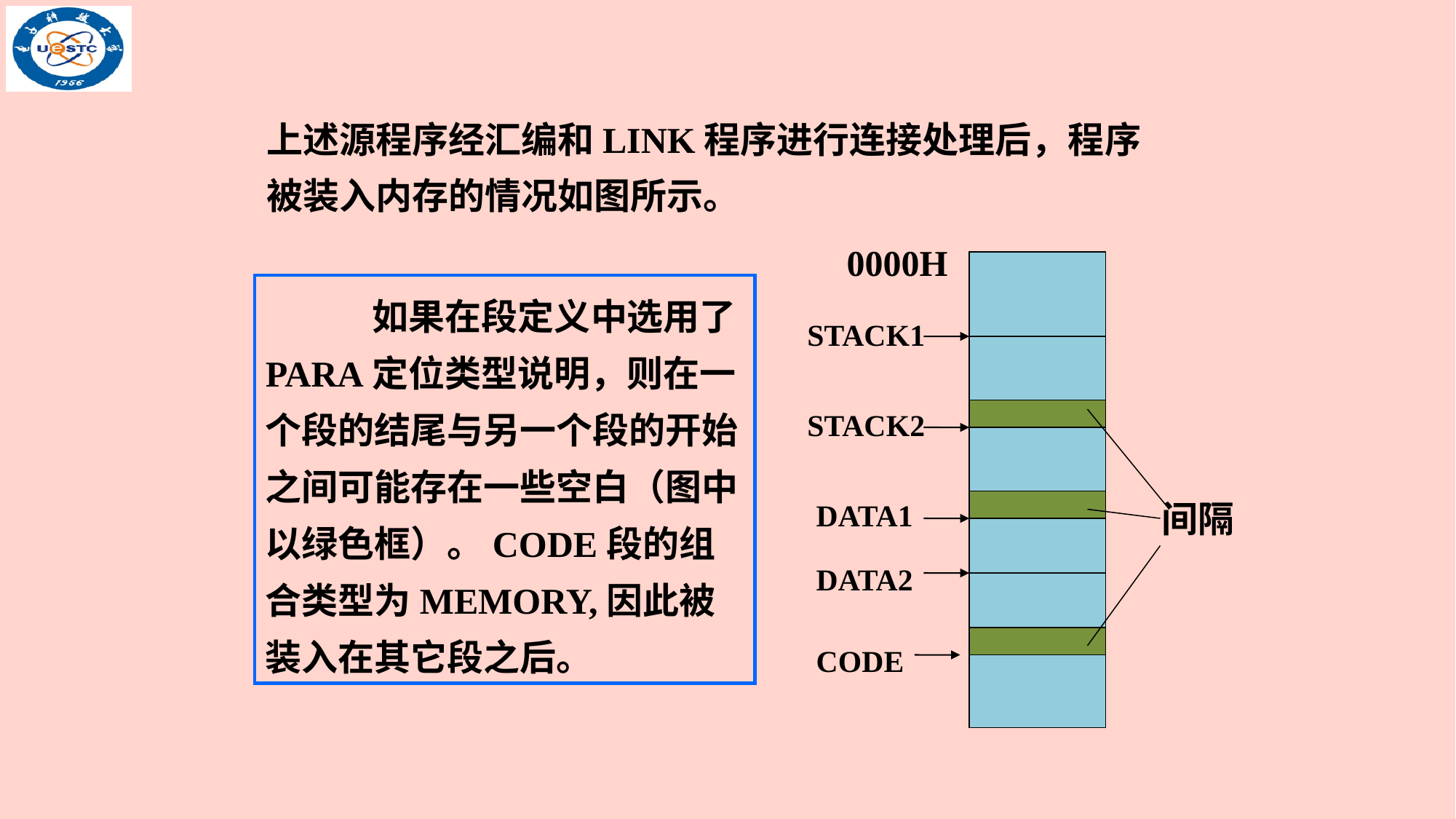

上述源程序经汇编和LINK程序进行连接处理后，程序被装入内存的情况如图所示。
0000H

STACK1

STACK2

DATA1

间隔

DATA2

CODE

            如果在段定义中选用了PARA定位类型说明，则在一个段的结尾与另一个段的开始之间可能存在一些空白（图中以绿色框）。CODE段的组合类型为MEMORY,因此被装入在其它段之后。